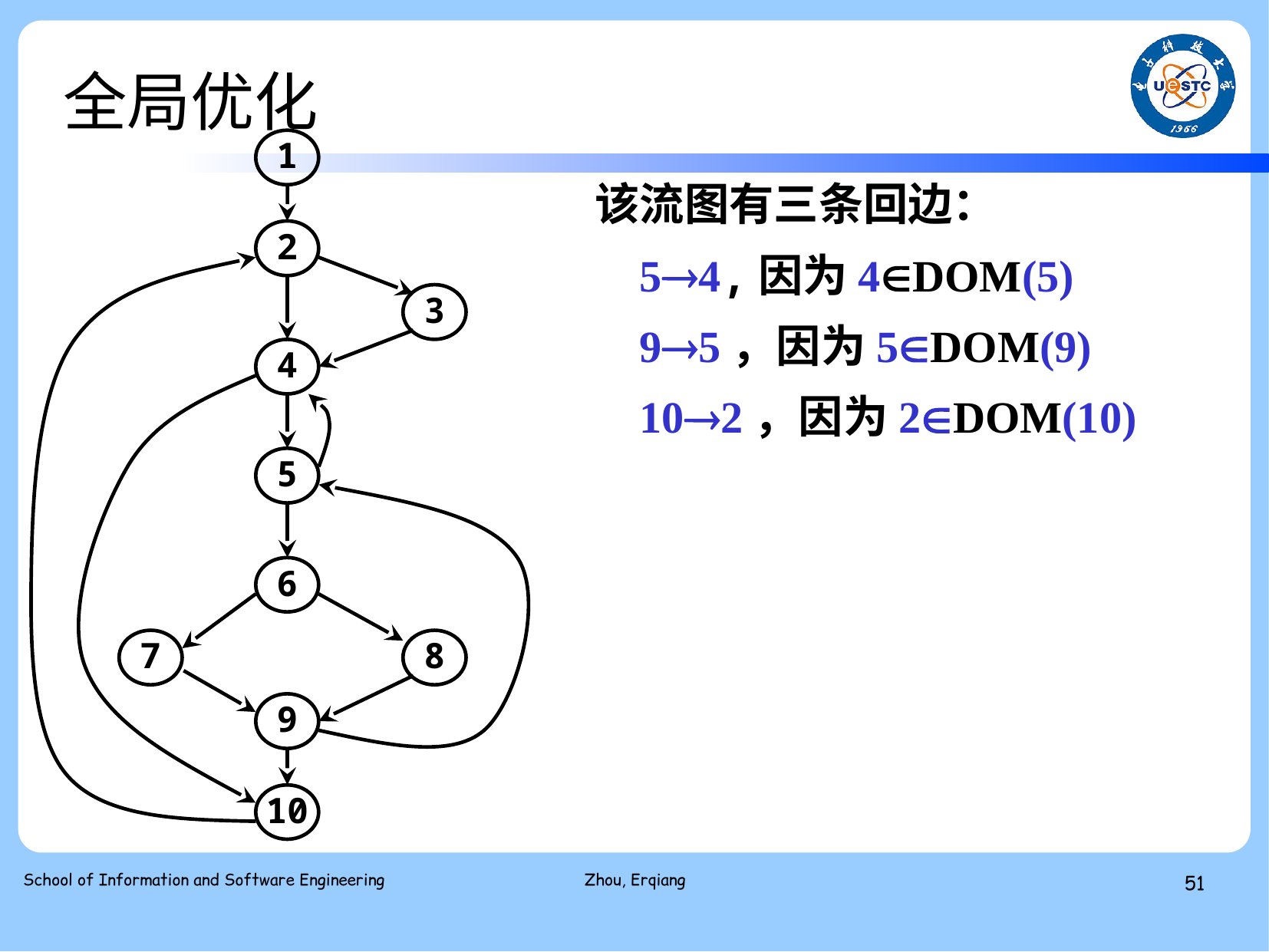

全局优化
1
# 该流图有三条回边：
    5→4,因为4∈DOM(5)
    9→5，因为5∈DOM(9)
    10→2，因为2∈DOM(10)

2

3

4

5

6

7
8

9

10
 School of Information and Software Engineering
Zhou, Erqiang
51